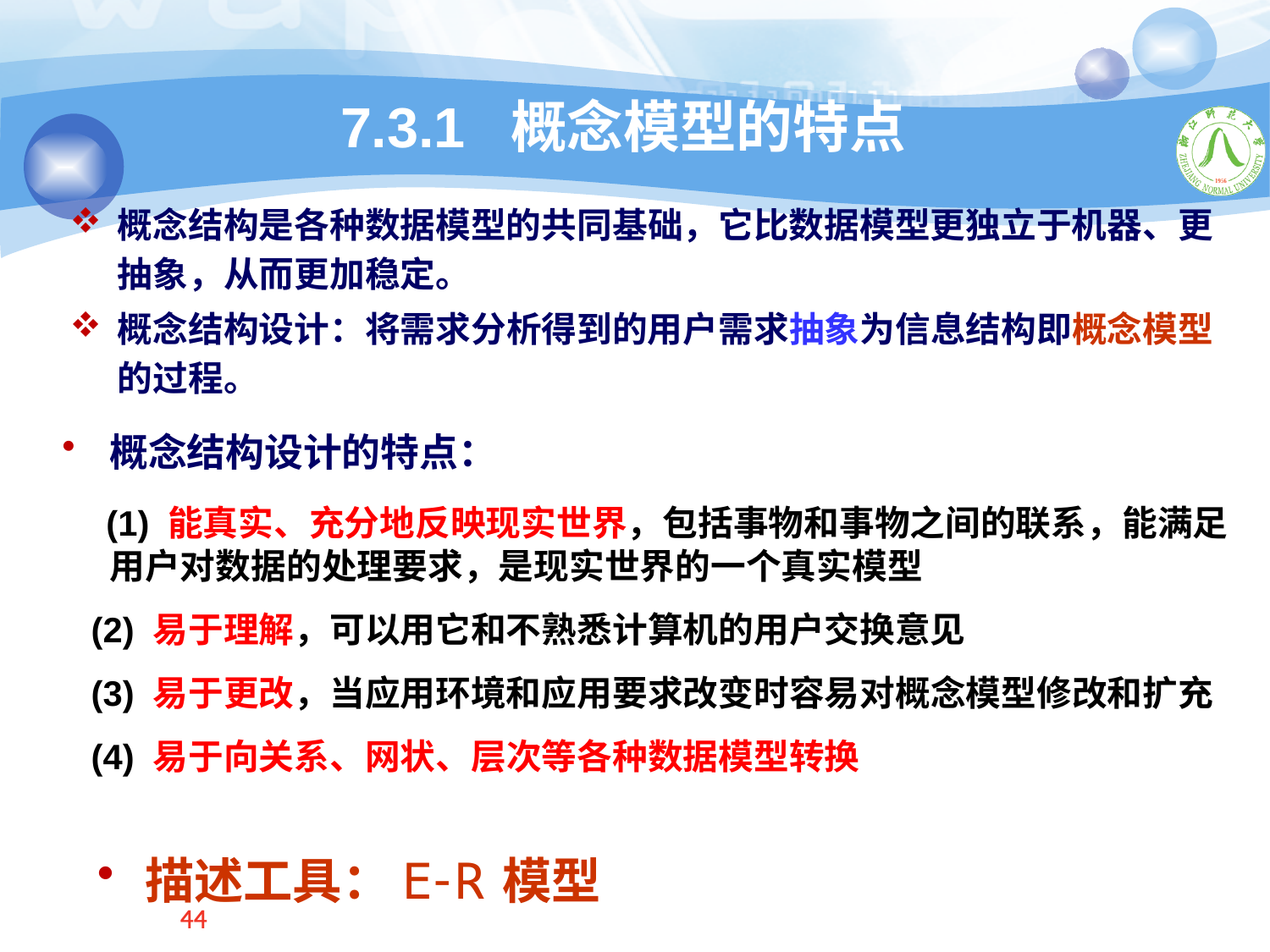

# 7.3.1  概念模型的特点
概念结构是各种数据模型的共同基础，它比数据模型更独立于机器、更抽象，从而更加稳定。
概念结构设计：将需求分析得到的用户需求抽象为信息结构即概念模型的过程。
概念结构设计的特点：
    (1) 能真实、充分地反映现实世界，包括事物和事物之间的联系，能满足用户对数据的处理要求，是现实世界的一个真实模型
   (2) 易于理解，可以用它和不熟悉计算机的用户交换意见
   (3) 易于更改，当应用环境和应用要求改变时容易对概念模型修改和扩充
   (4) 易于向关系、网状、层次等各种数据模型转换
描述工具：E-R模型
44